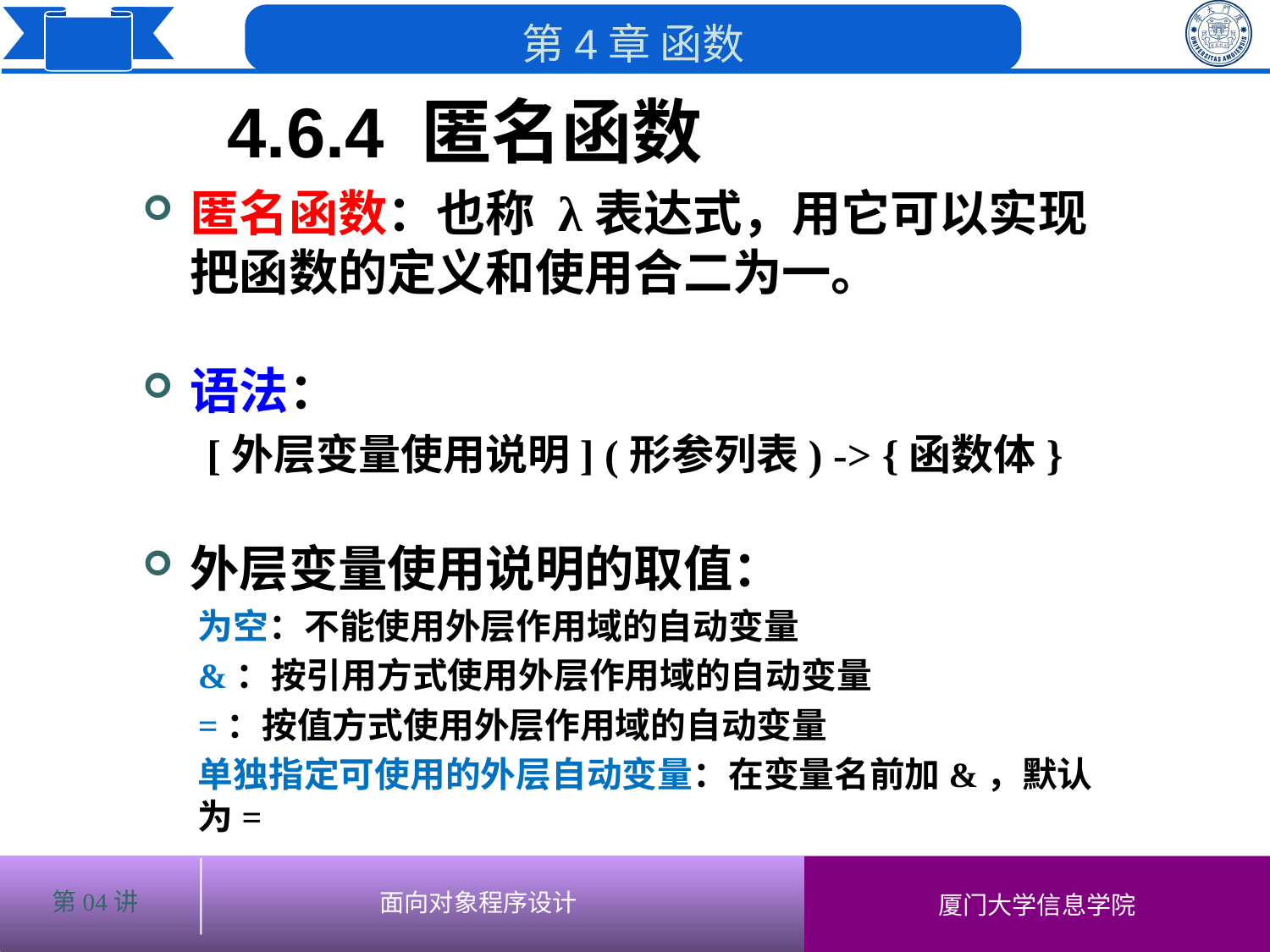

4.6.4 匿名函数
匿名函数：也称 λ表达式，用它可以实现把函数的定义和使用合二为一。

语法：
[外层变量使用说明] (形参列表) -> {函数体}

外层变量使用说明的取值：
为空：不能使用外层作用域的自动变量
&：按引用方式使用外层作用域的自动变量
=：按值方式使用外层作用域的自动变量
单独指定可使用的外层自动变量：在变量名前加&，默认为=
74